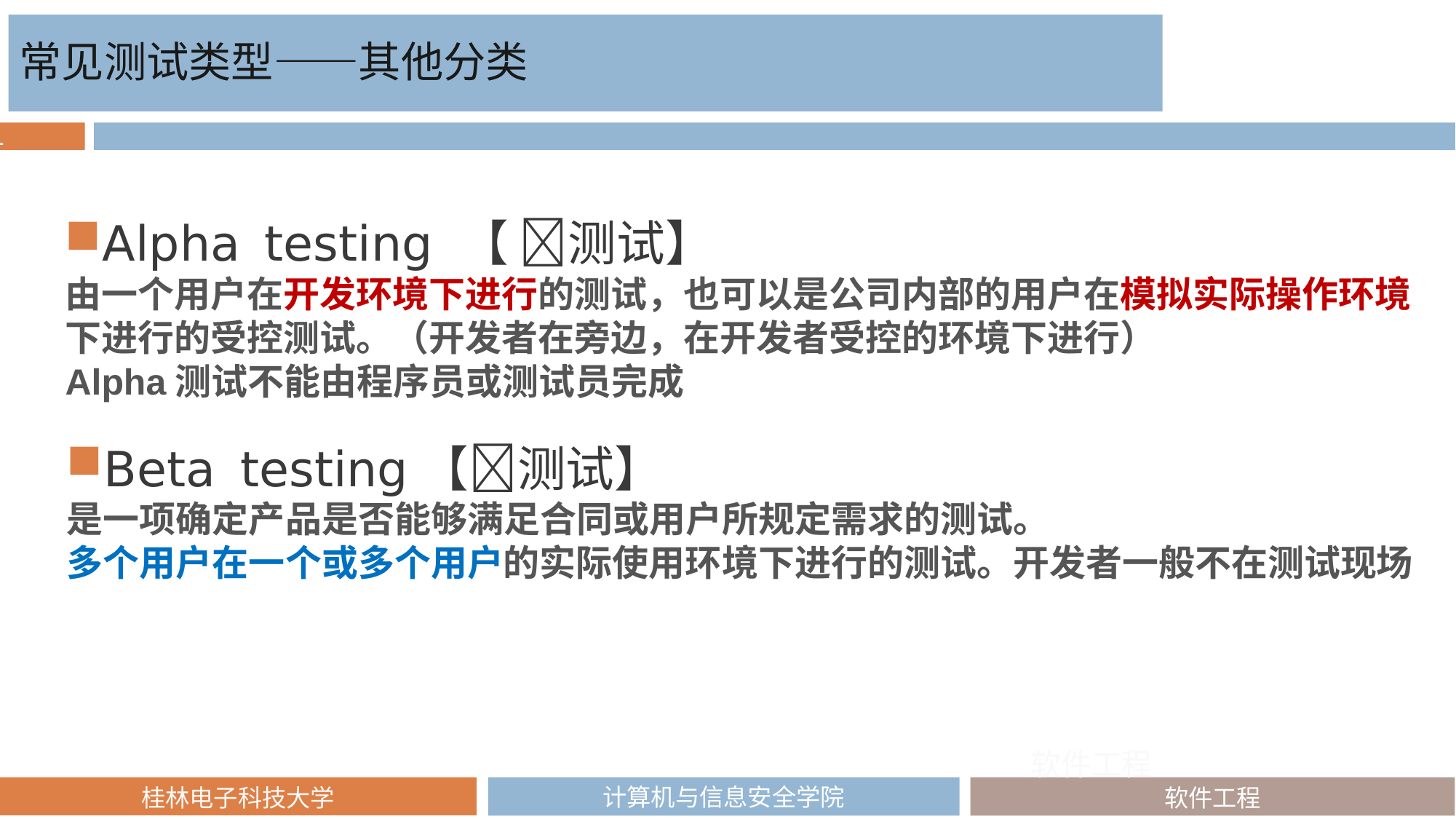

常见测试类型——其他分类

Alpha testing 【 α测试】
由一个用户在开发环境下进行的测试，也可以是公司内部的用户在模拟实际操作环境下进行的受控测试。（开发者在旁边，在开发者受控的环境下进行）
Alpha测试不能由程序员或测试员完成
Beta testing【β测试】
是一项确定产品是否能够满足合同或用户所规定需求的测试。
多个用户在一个或多个用户的实际使用环境下进行的测试。开发者一般不在测试现场
软件工程